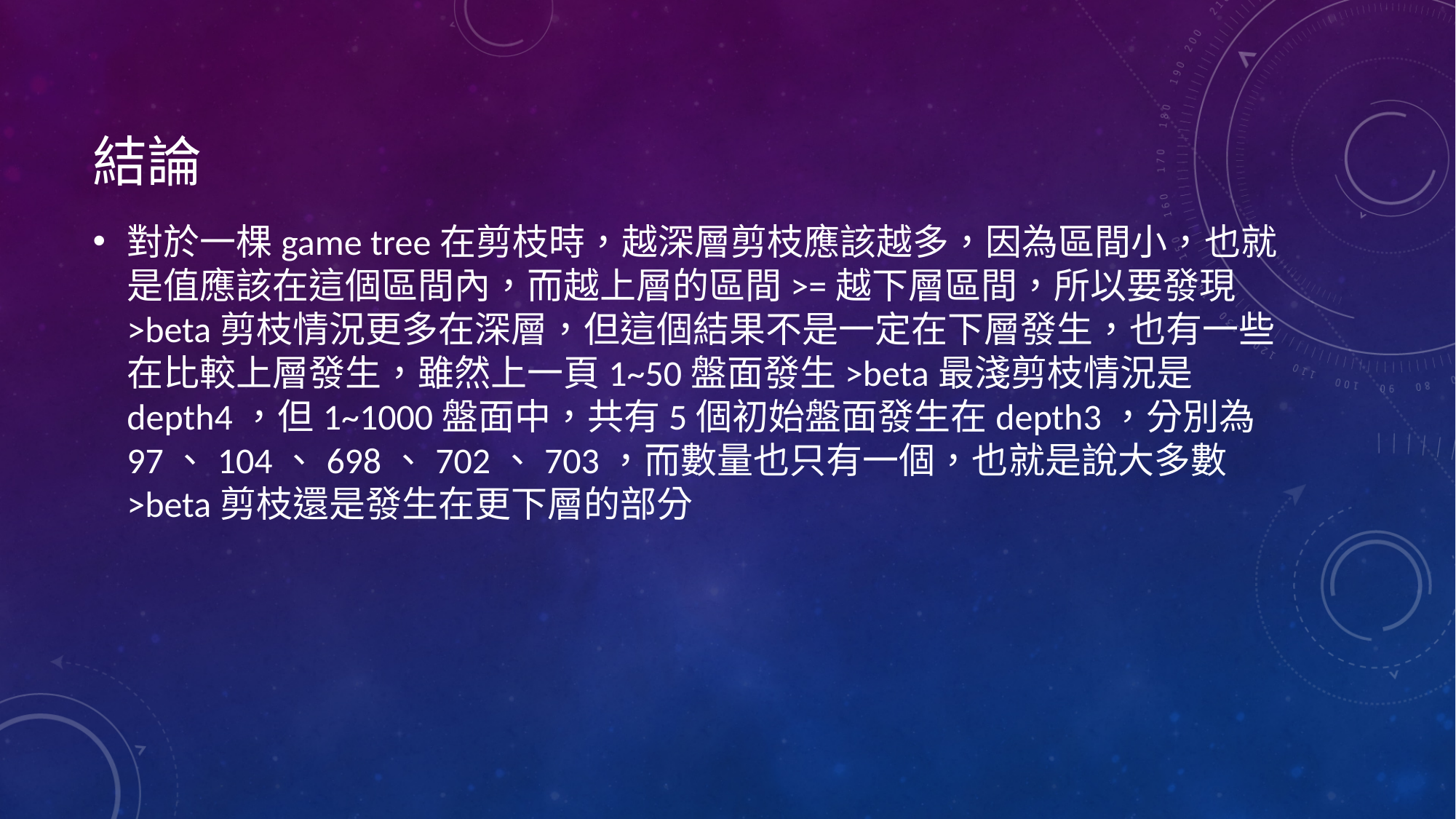

# 結論
對於一棵game tree在剪枝時，越深層剪枝應該越多，因為區間小，也就是值應該在這個區間內，而越上層的區間>=越下層區間，所以要發現>beta剪枝情況更多在深層，但這個結果不是一定在下層發生，也有一些在比較上層發生，雖然上一頁1~50盤面發生>beta最淺剪枝情況是depth4，但1~1000盤面中，共有5個初始盤面發生在depth3，分別為97、104、698、702、703，而數量也只有一個，也就是說大多數>beta剪枝還是發生在更下層的部分